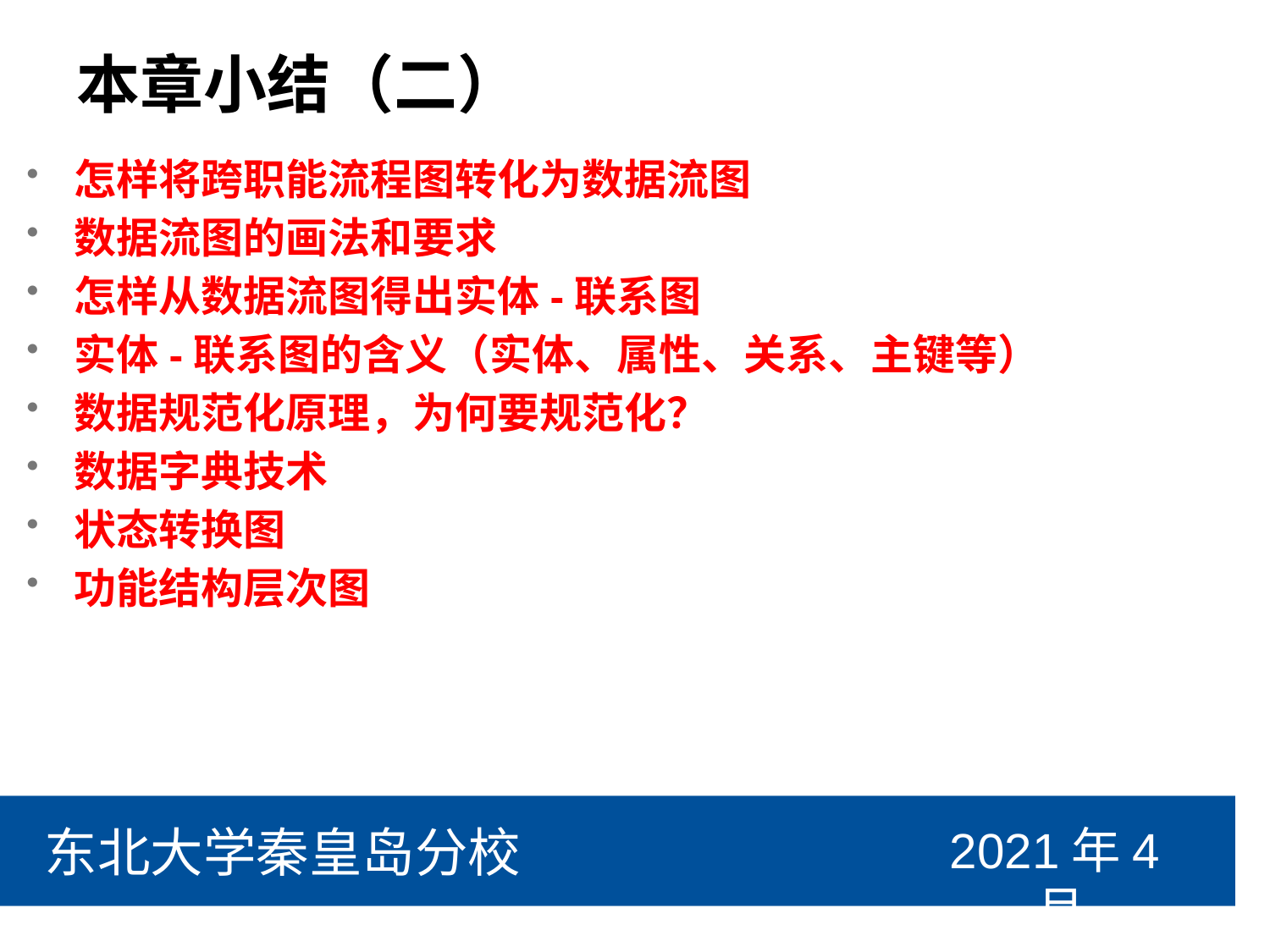

本章小结（二）
怎样将跨职能流程图转化为数据流图
数据流图的画法和要求
怎样从数据流图得出实体-联系图
实体-联系图的含义（实体、属性、关系、主键等）
数据规范化原理，为何要规范化？
数据字典技术
状态转换图
功能结构层次图